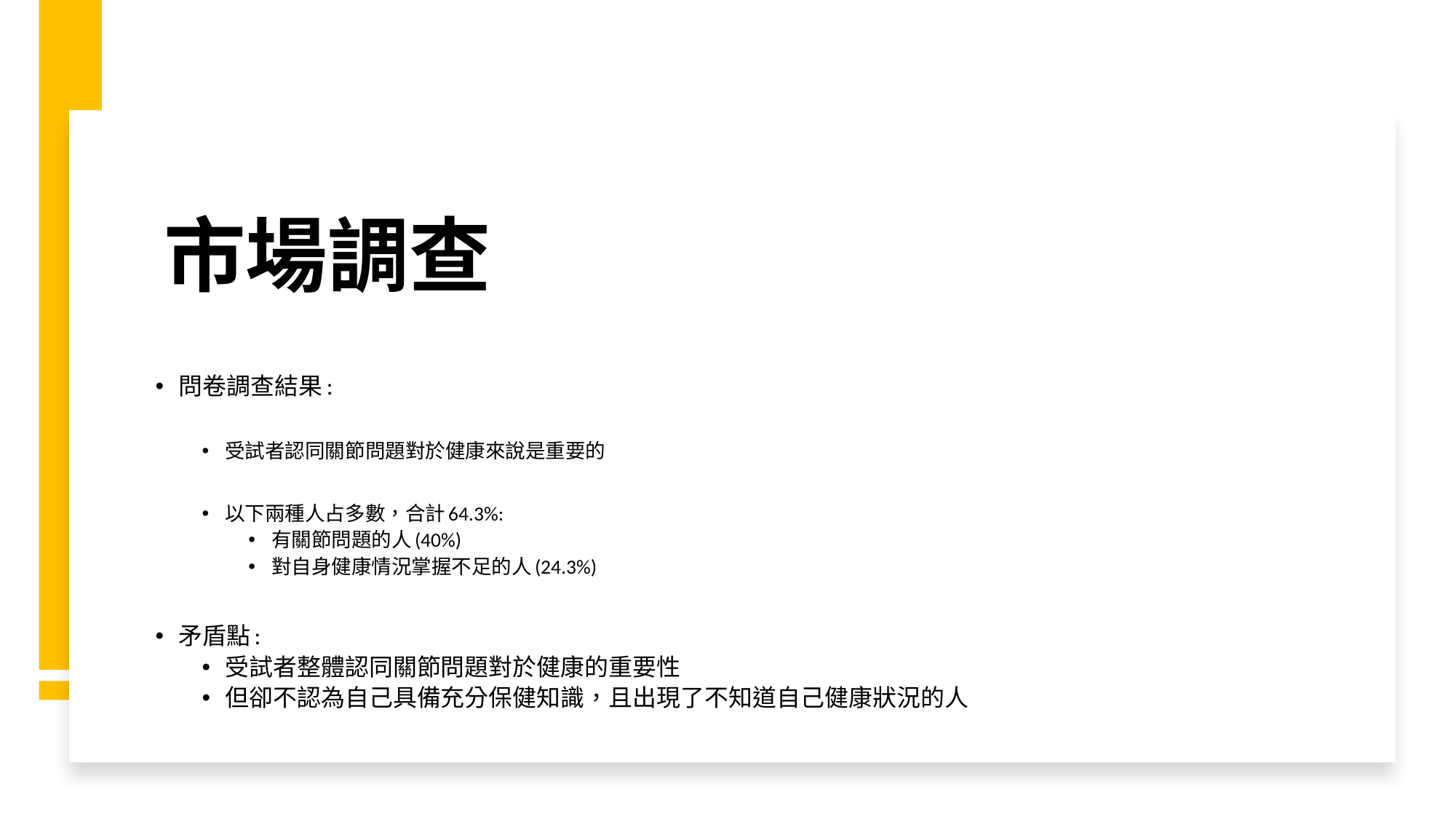

# 市場調查

問卷調查結果:

受試者認同關節問題對於健康來說是重要的

以下兩種人占多數，合計64.3%:
有關節問題的人(40%)
對自身健康情況掌握不足的人(24.3%)

矛盾點:
受試者整體認同關節問題對於健康的重要性
但卻不認為自己具備充分保健知識，且出現了不知道自己健康狀況的人